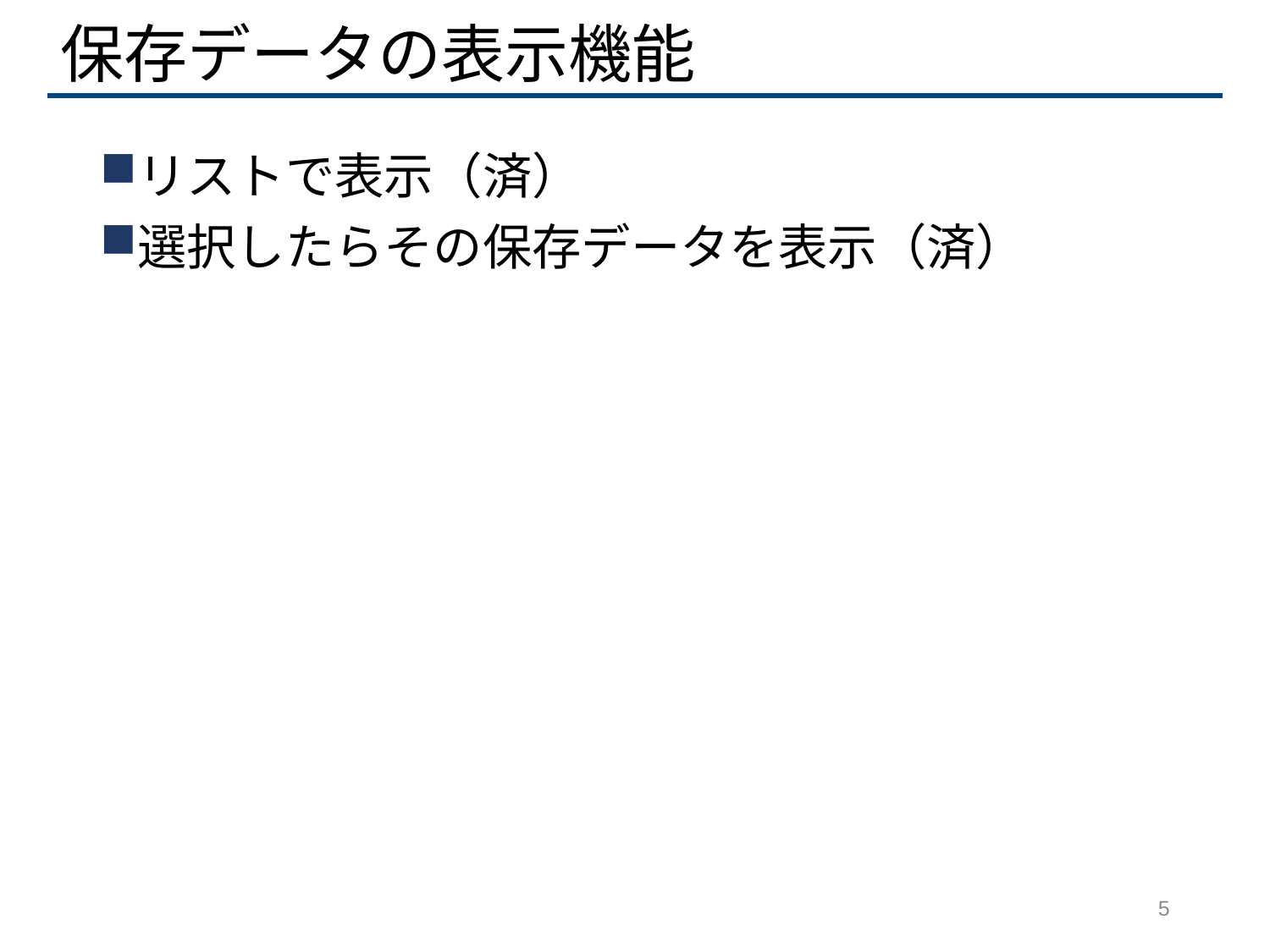

# 保存データの表示機能
リストで表示（済）
選択したらその保存データを表示（済）

5